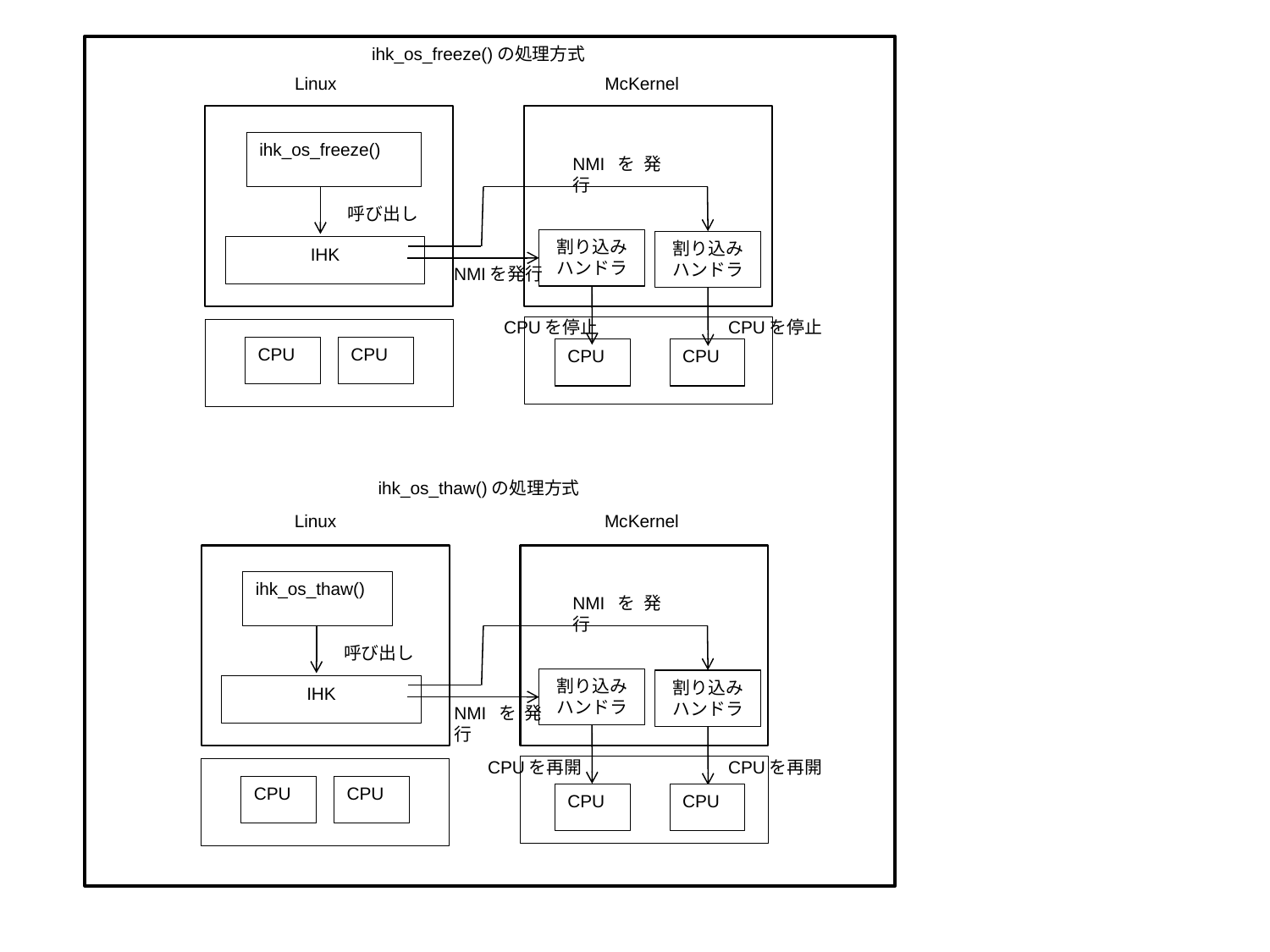

ihk_os_freeze()の処理方式
Linux
McKernel

ihk_os_freeze()

NMIを発行
呼び出し
割り込みハンドラ
割り込みハンドラ
IHK
NMIを発行
CPUを停止
CPUを停止

CPU
CPU
CPU
CPU
ihk_os_thaw()の処理方式
Linux
McKernel

ihk_os_thaw()

NMIを発行
呼び出し
割り込みハンドラ
割り込みハンドラ
IHK
NMIを発行
CPUを再開
CPUを再開

CPU
CPU
CPU
CPU